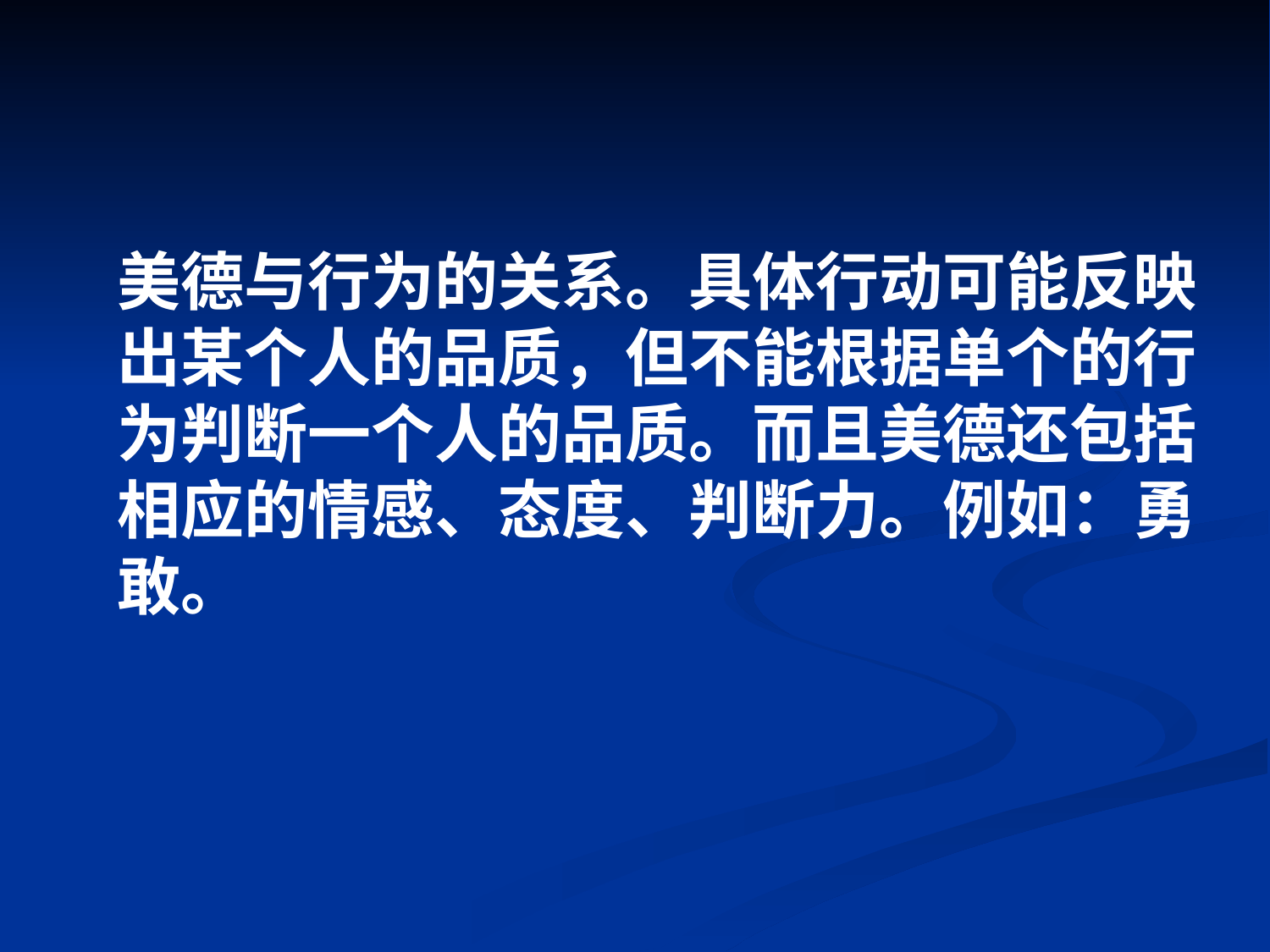

美德与行为的关系。具体行动可能反映出某个人的品质，但不能根据单个的行为判断一个人的品质。而且美德还包括相应的情感、态度、判断力。例如：勇敢。